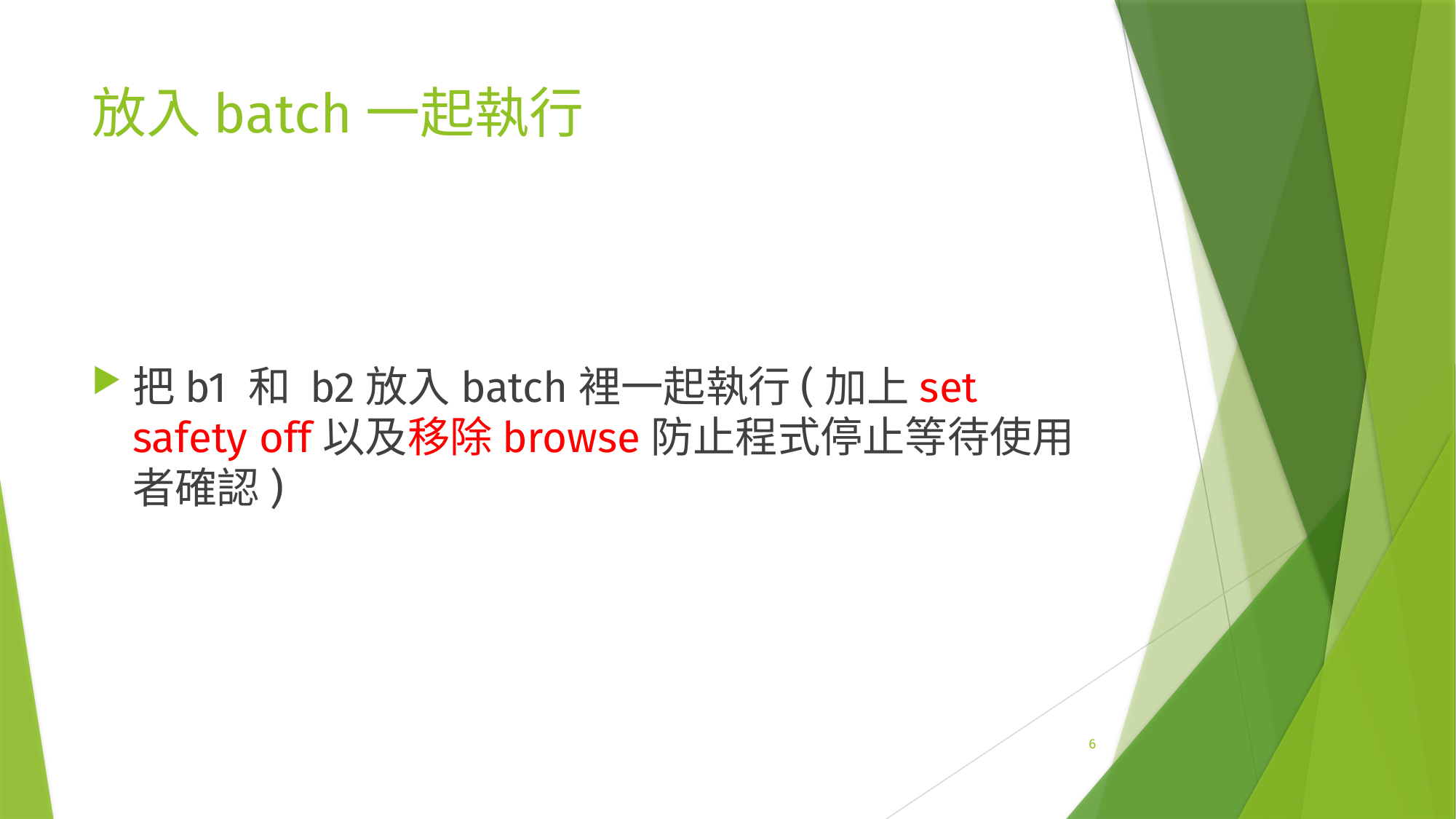

# 放入batch一起執行

把b1 和 b2放入batch裡一起執行(加上set safety off以及移除browse防止程式停止等待使用者確認)

6